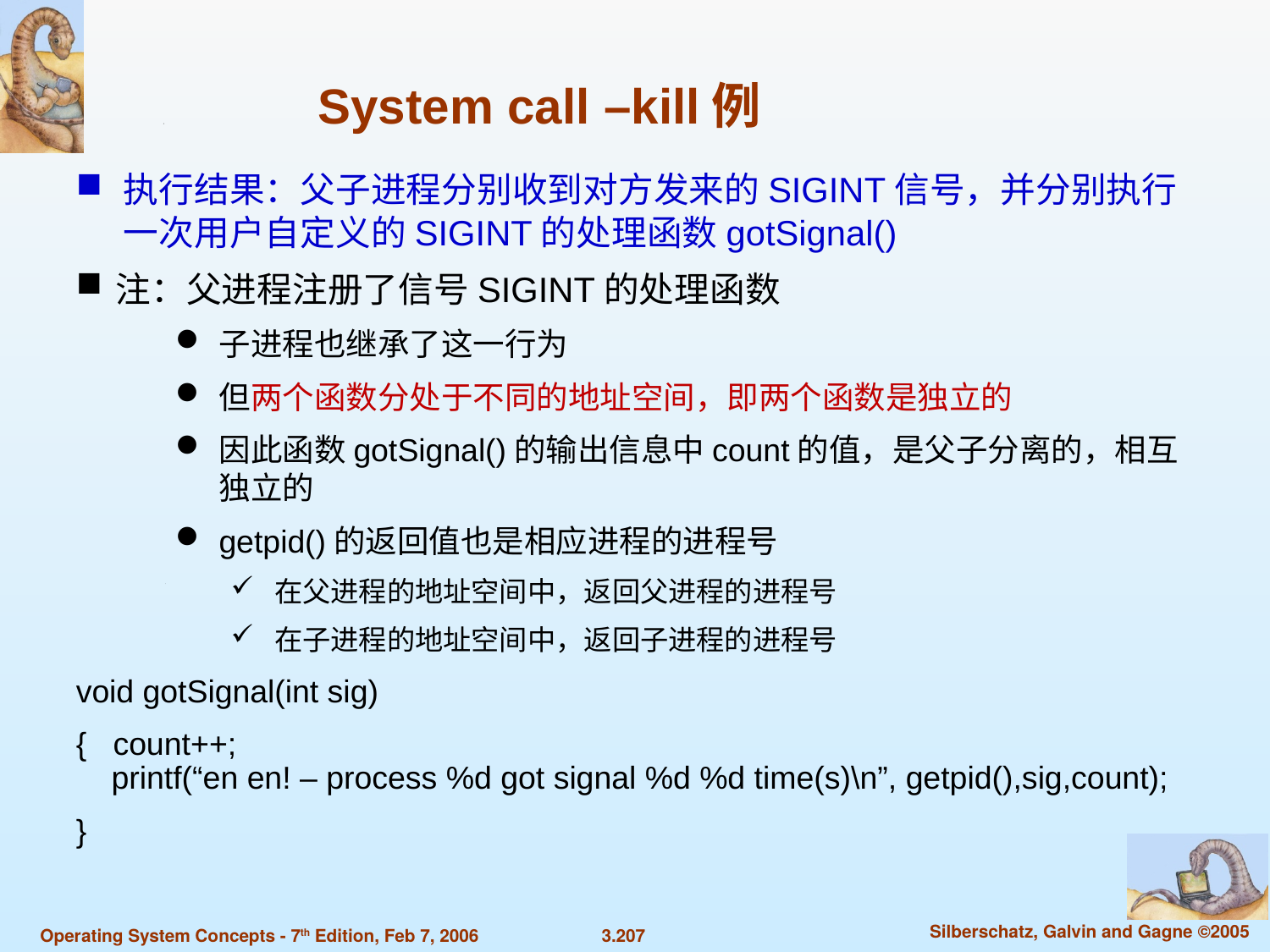

System call –kill例
执行结果：父子进程分别收到对方发来的SIGINT信号，并分别执行一次用户自定义的SIGINT的处理函数gotSignal()
注：父进程注册了信号SIGINT的处理函数
子进程也继承了这一行为
但两个函数分处于不同的地址空间，即两个函数是独立的
因此函数gotSignal()的输出信息中count的值，是父子分离的，相互独立的
getpid()的返回值也是相应进程的进程号
在父进程的地址空间中，返回父进程的进程号
在子进程的地址空间中，返回子进程的进程号
void gotSignal(int sig)
{   count++;
    printf(“en en! – process %d got signal %d %d time(s)\n”, getpid(),sig,count);
}